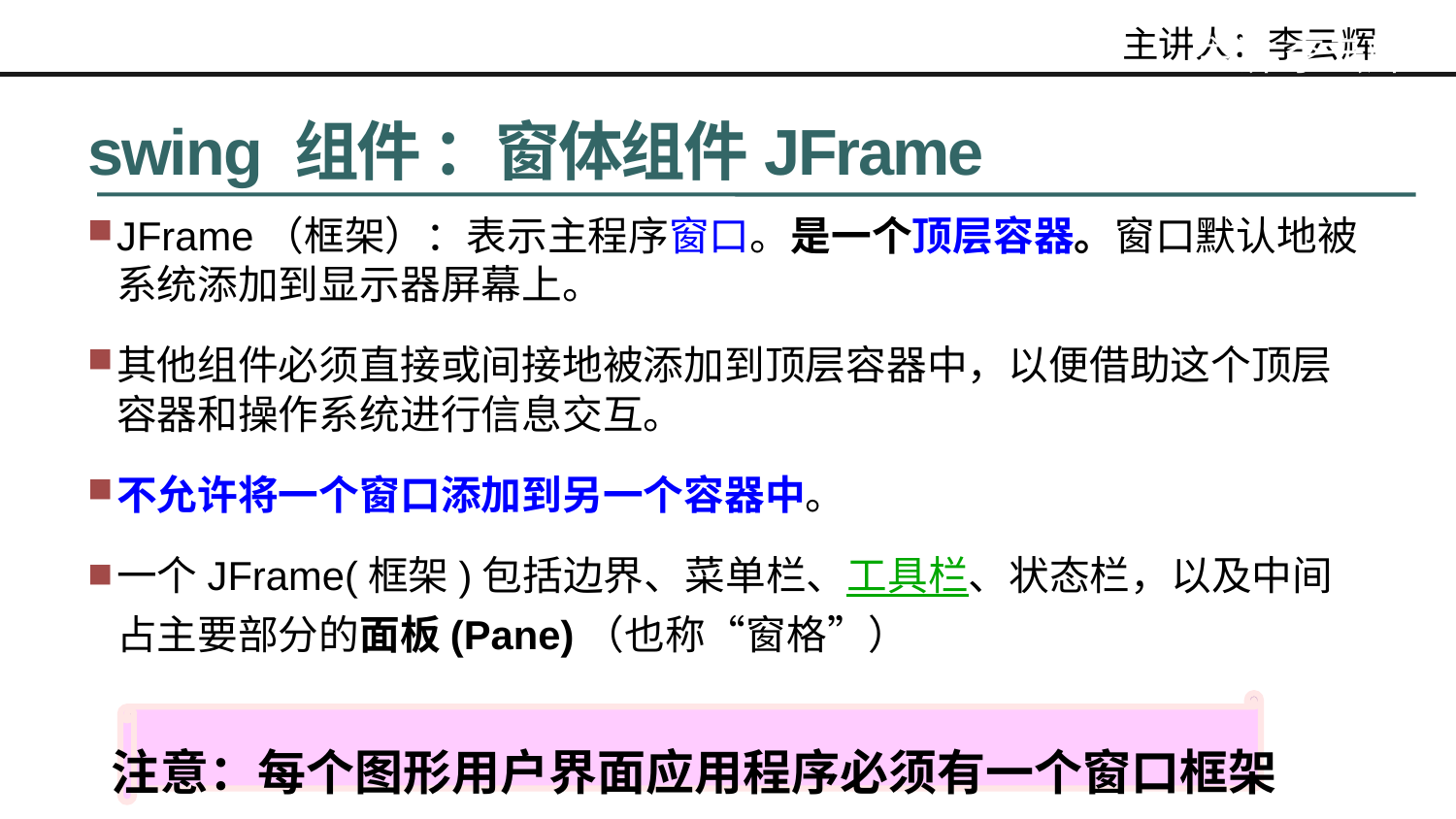

主讲 李云辉
# swing 组件 ：窗体组件JFrame

JFrame（框架）：表示主程序窗口。是一个顶层容器。窗口默认地被系统添加到显示器屏幕上。
其他组件必须直接或间接地被添加到顶层容器中，以便借助这个顶层容器和操作系统进行信息交互。
不允许将一个窗口添加到另一个容器中。
一个JFrame(框架)包括边界、菜单栏、工具栏、状态栏，以及中间占主要部分的面板(Pane)（也称“窗格”）

注意：每个图形用户界面应用程序必须有一个窗口框架